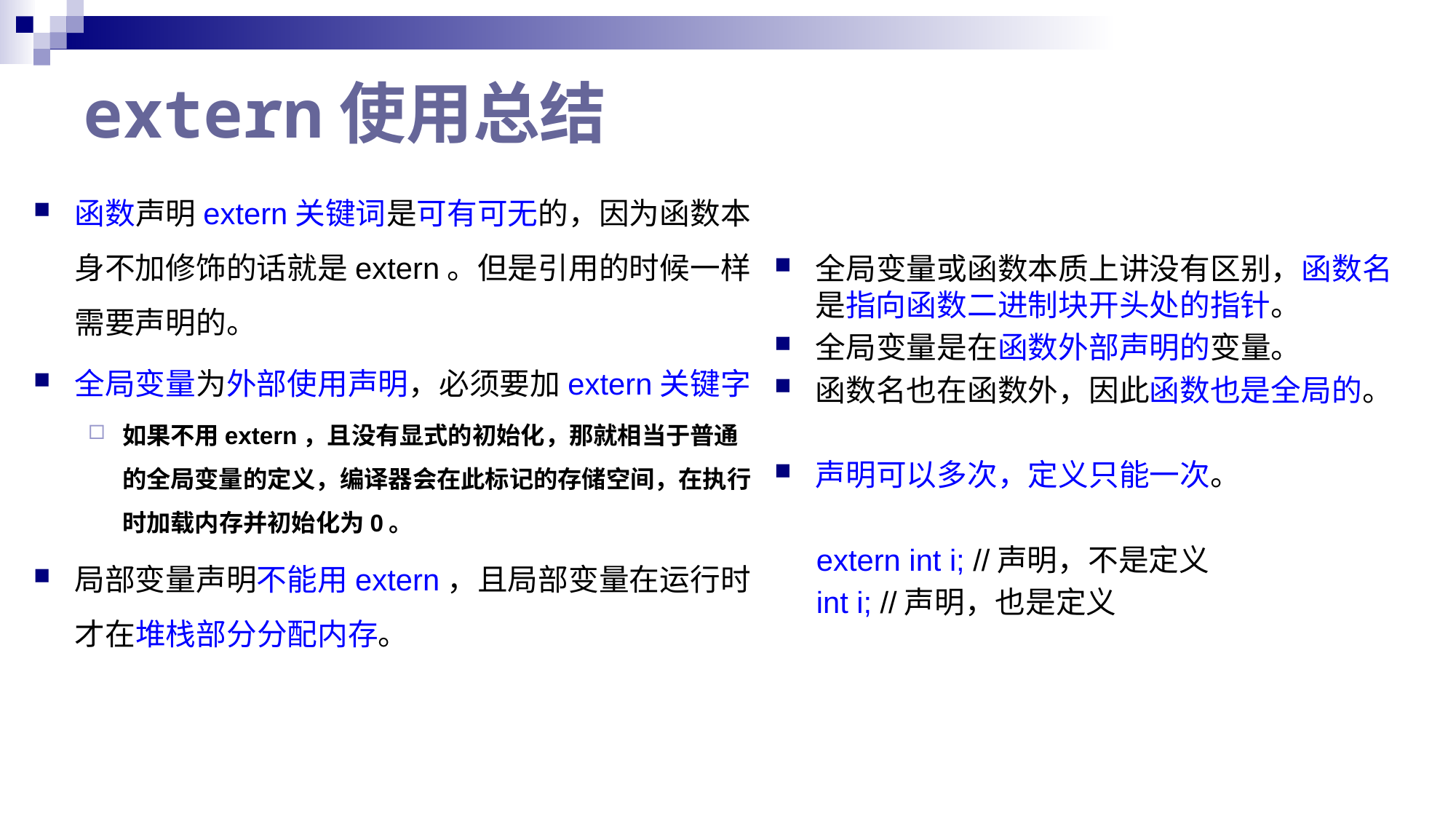

# extern使用总结
函数声明extern关键词是可有可无的，因为函数本身不加修饰的话就是extern。但是引用的时候一样需要声明的。
全局变量为外部使用声明，必须要加extern关键字
如果不用extern，且没有显式的初始化，那就相当于普通的全局变量的定义，编译器会在此标记的存储空间，在执行时加载内存并初始化为0。
局部变量声明不能用extern，且局部变量在运行时才在堆栈部分分配内存。

全局变量或函数本质上讲没有区别，函数名是指向函数二进制块开头处的指针。
全局变量是在函数外部声明的变量。
函数名也在函数外，因此函数也是全局的。

声明可以多次，定义只能一次。

     extern int i; //声明，不是定义
     int i; //声明，也是定义